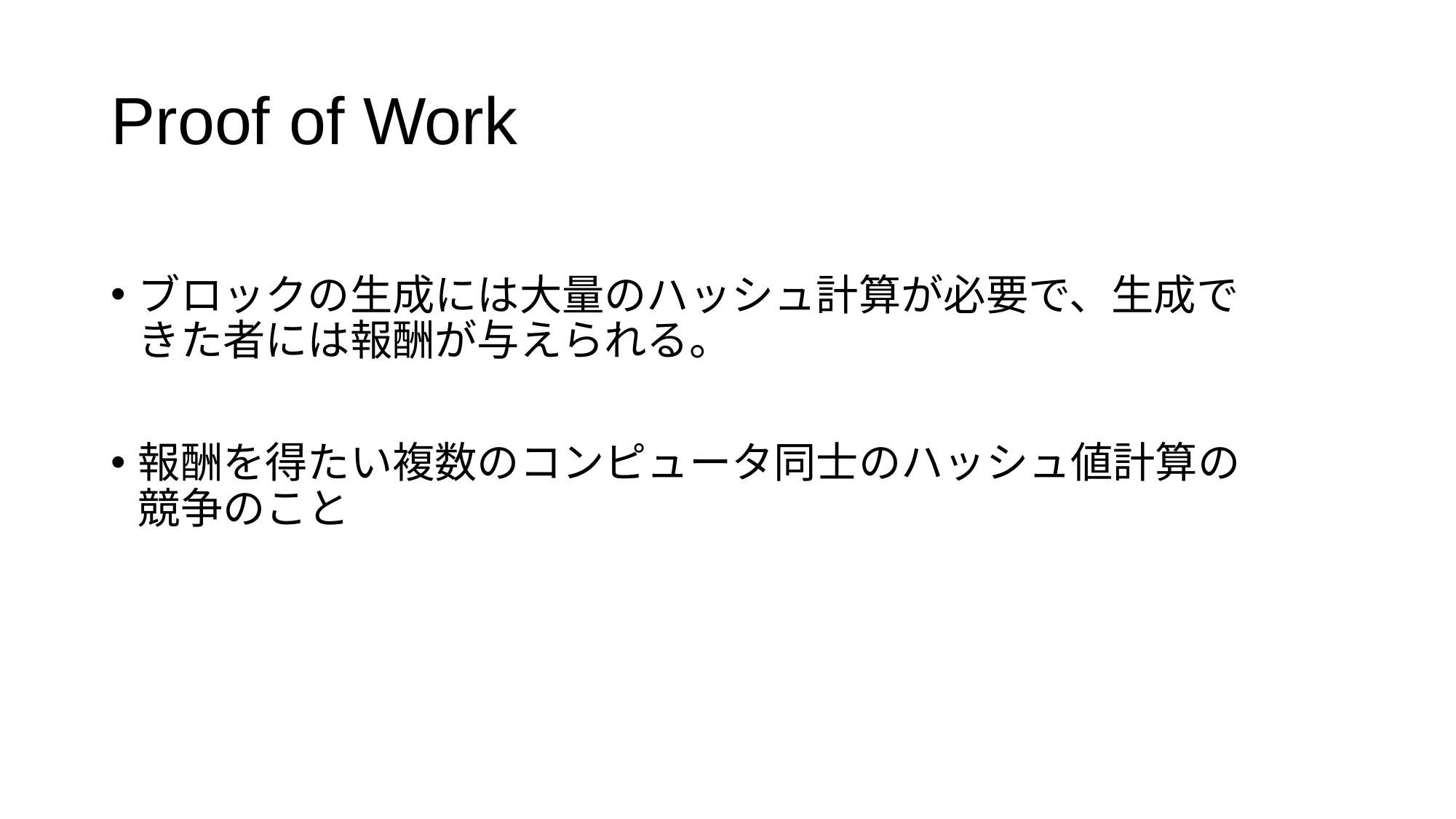

# Proof of Work

ブロックの生成には大量のハッシュ計算が必要で、生成できた者には報酬が与えられる。

報酬を得たい複数のコンピュータ同士のハッシュ値計算の競争のこと